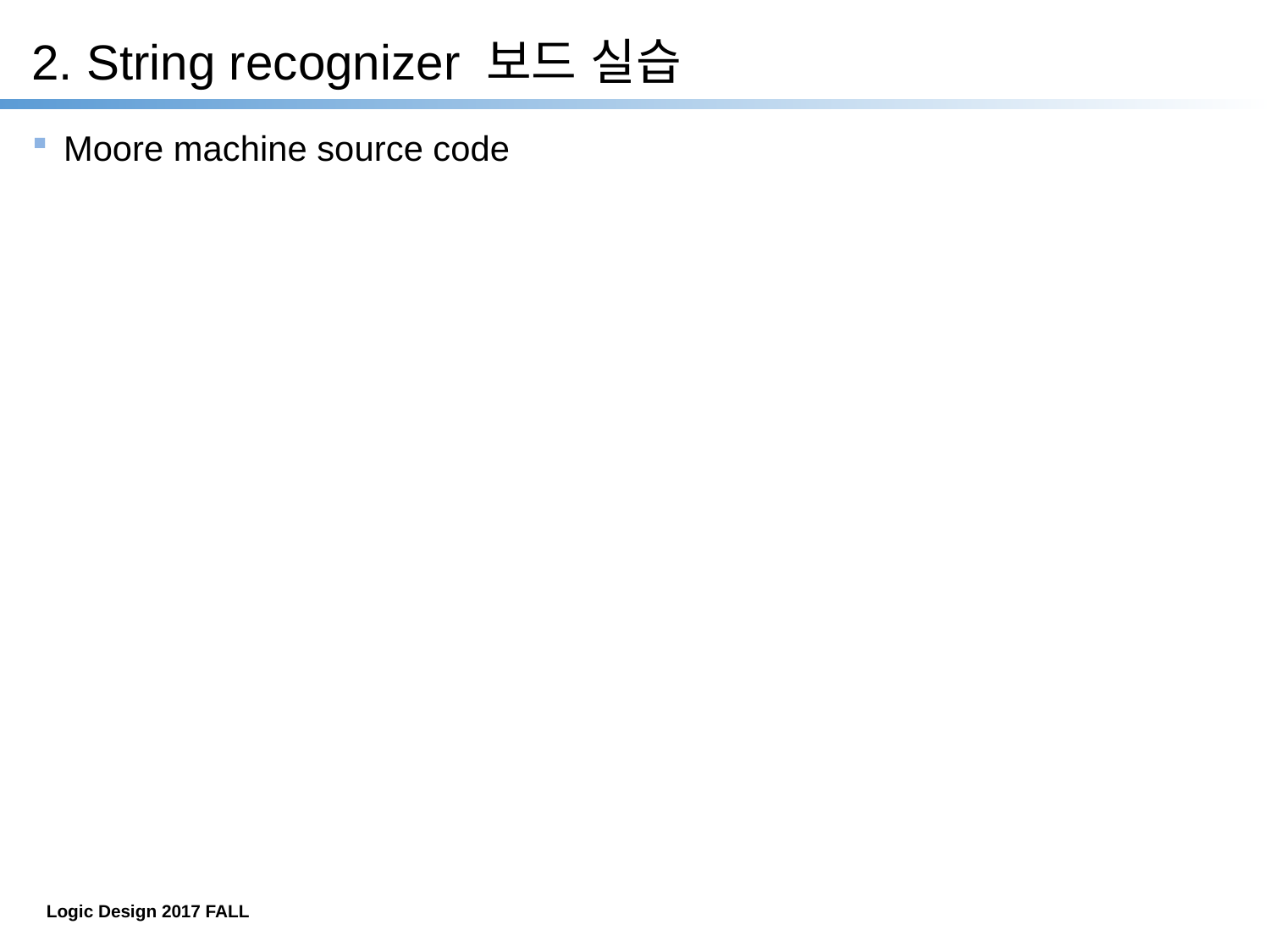

# 2. String recognizer 보드 실습
Moore machine source code